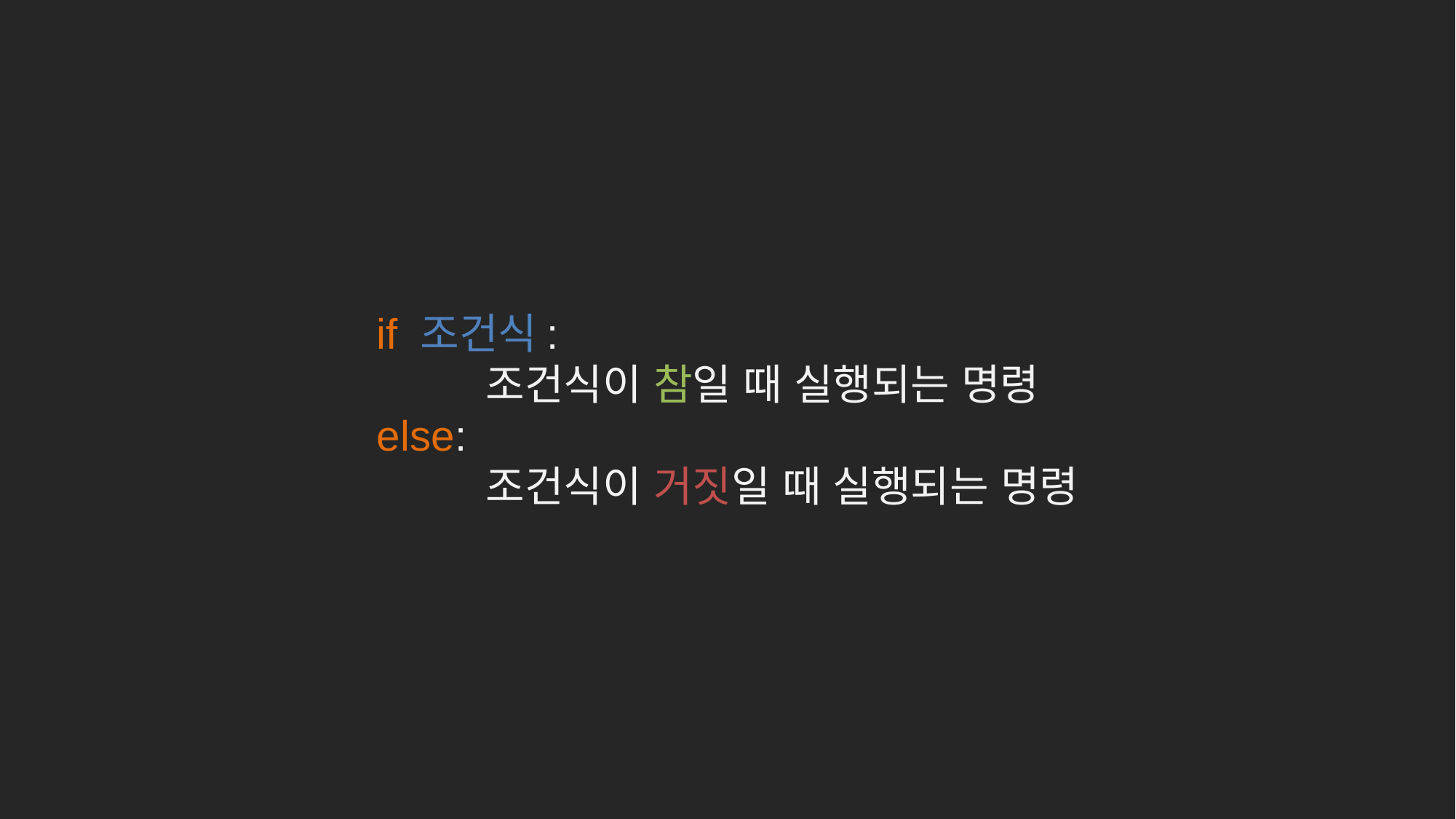

if 조건식:
	조건식이 참일 때 실행되는 명령
else:
	조건식이 거짓일 때 실행되는 명령